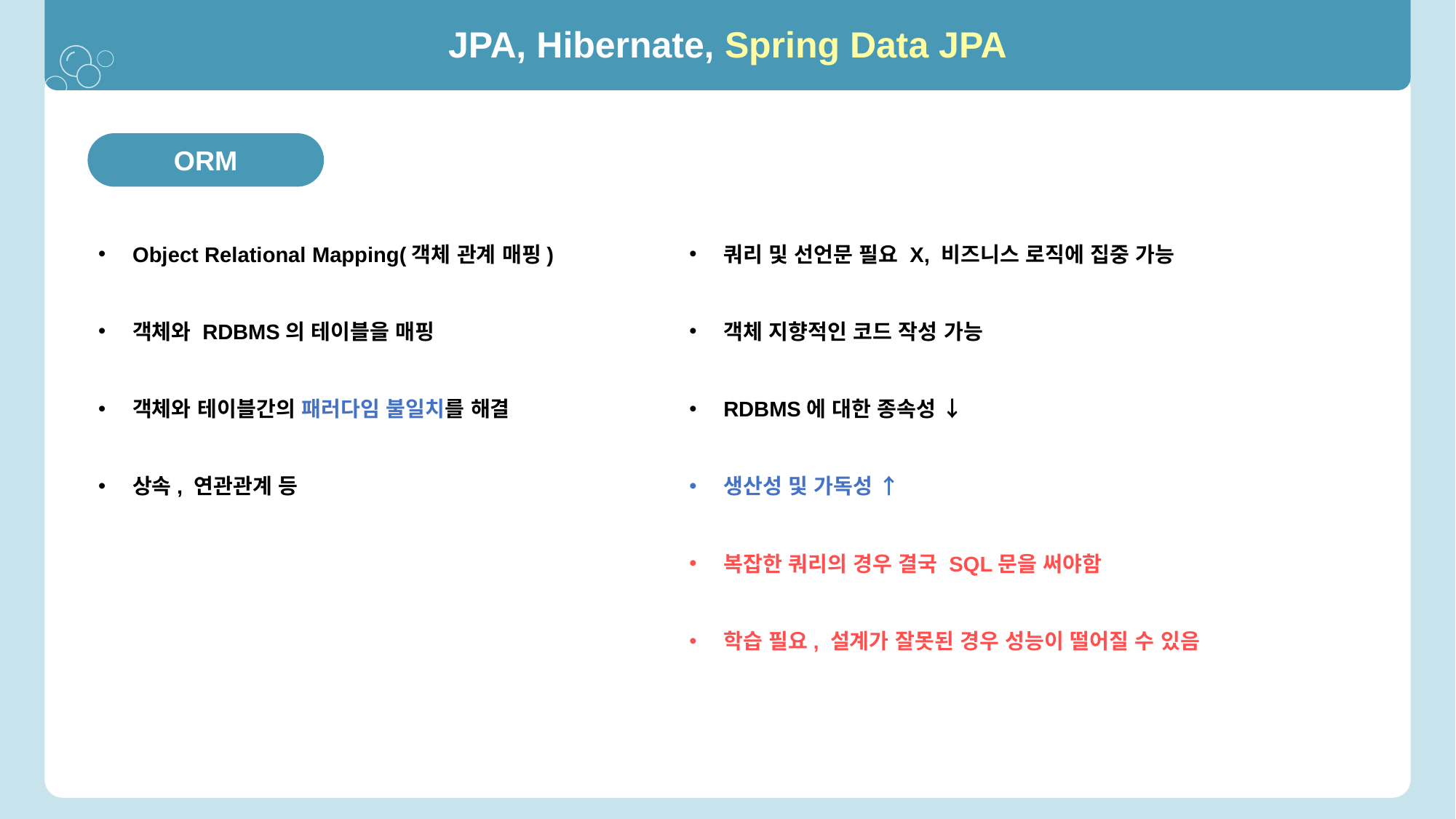

JPA, Hibernate, Spring Data JPA

ORM
Object Relational Mapping(객체 관계 매핑)
쿼리 및 선언문 필요 X, 비즈니스 로직에 집중 가능
객체 지향적인 코드 작성 가능
객체와 RDBMS의 테이블을 매핑
RDBMS에 대한 종속성 ↓
객체와 테이블간의 패러다임 불일치를 해결
생산성 및 가독성 ↑
상속, 연관관계 등
복잡한 쿼리의 경우 결국 SQL문을 써야함
학습 필요, 설계가 잘못된 경우 성능이 떨어질 수 있음